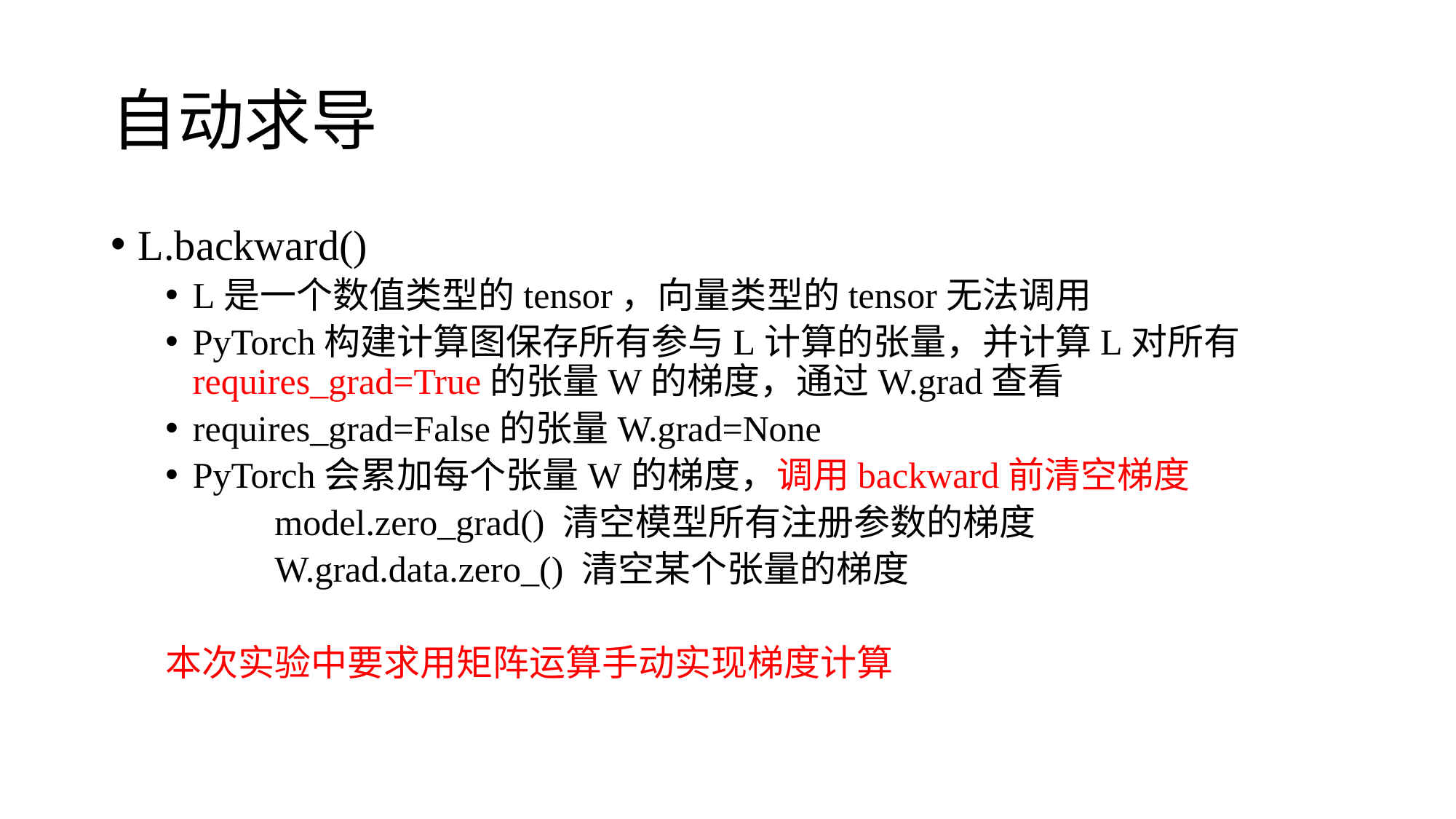

# 自动求导
L.backward()
L是一个数值类型的tensor，向量类型的tensor无法调用
PyTorch构建计算图保存所有参与L计算的张量，并计算L对所有requires_grad=True的张量W的梯度，通过W.grad查看
requires_grad=False的张量W.grad=None
PyTorch会累加每个张量W的梯度，调用backward前清空梯度
	model.zero_grad() 清空模型所有注册参数的梯度
	W.grad.data.zero_() 清空某个张量的梯度

本次实验中要求用矩阵运算手动实现梯度计算